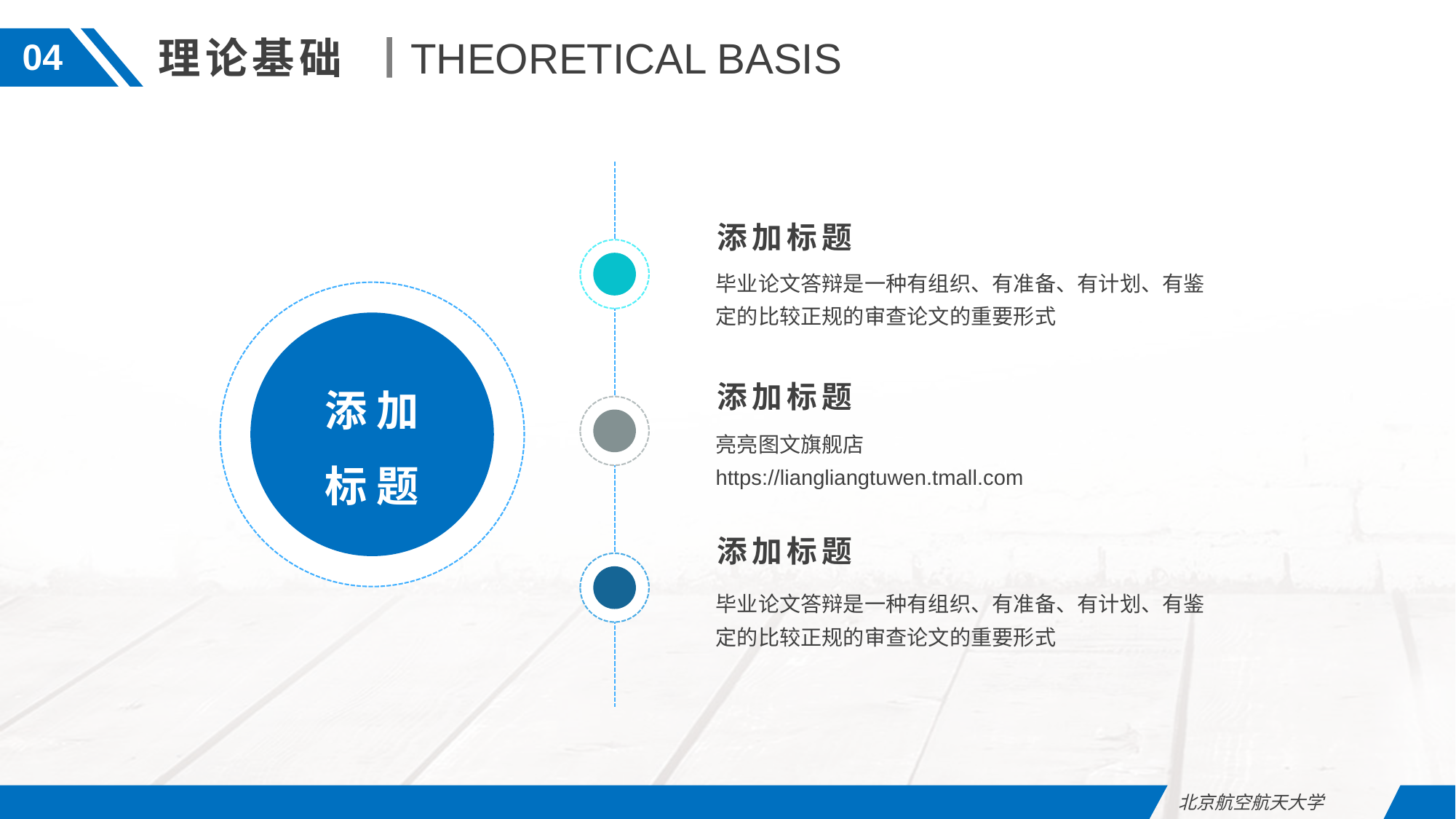

理论基础
THEORETICAL BASIS

04

添加标题

毕业论文答辩是一种有组织、有准备、有计划、有鉴定的比较正规的审查论文的重要形式

添加
标题
添加标题

亮亮图文旗舰店
https://liangliangtuwen.tmall.com
添加标题

毕业论文答辩是一种有组织、有准备、有计划、有鉴定的比较正规的审查论文的重要形式

北京航空航天大学